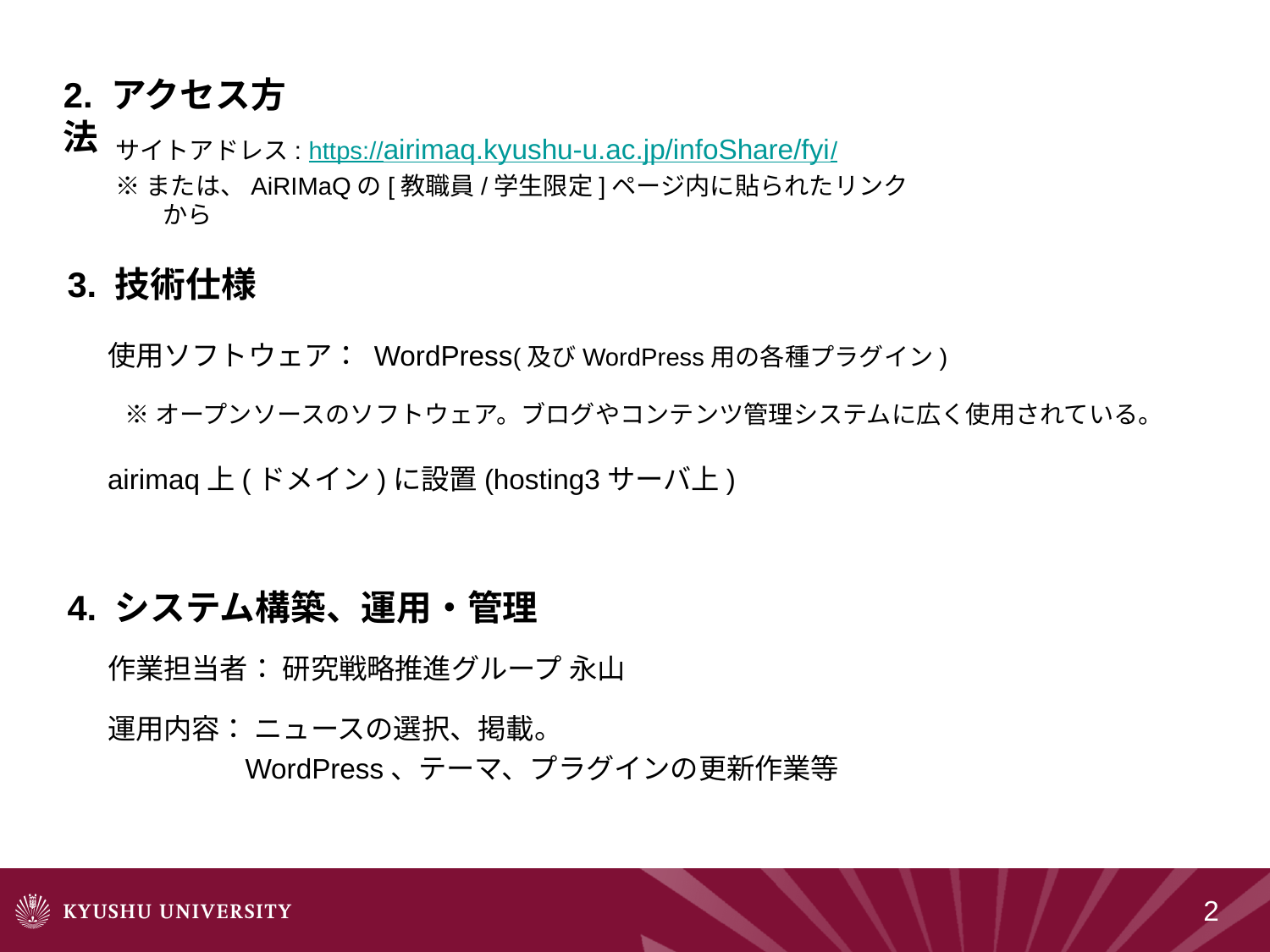

2. アクセス方法
サイトアドレス: https://airimaq.kyushu-u.ac.jp/infoShare/fyi/
※または、AiRIMaQの[教職員/学生限定]ページ内に貼られたリンクから
3. 技術仕様
使用ソフトウェア： WordPress(及びWordPress用の各種プラグイン)

※オープンソースのソフトウェア。ブログやコンテンツ管理システムに広く使用されている。

airimaq上(ドメイン)に設置(hosting3サーバ上)

4. システム構築、運用・管理
作業担当者： 研究戦略推進グループ 永山

運用内容： ニュースの選択、掲載。
WordPress、テーマ、プラグインの更新作業等

2